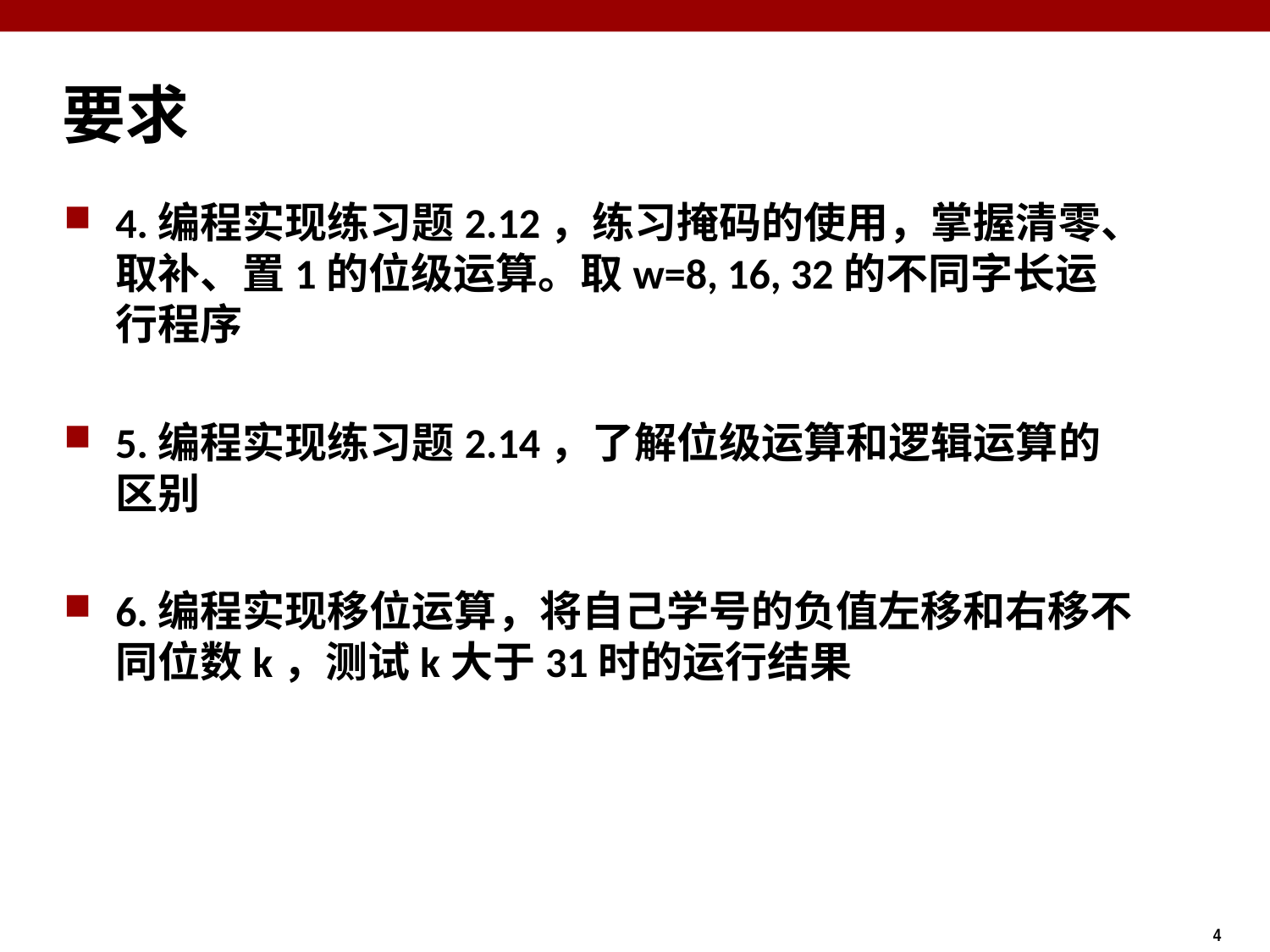

# 要求
4.编程实现练习题2.12，练习掩码的使用，掌握清零、取补、置1的位级运算。取w=8, 16, 32的不同字长运行程序

5.编程实现练习题2.14，了解位级运算和逻辑运算的区别

6.编程实现移位运算，将自己学号的负值左移和右移不同位数k，测试k大于31时的运行结果